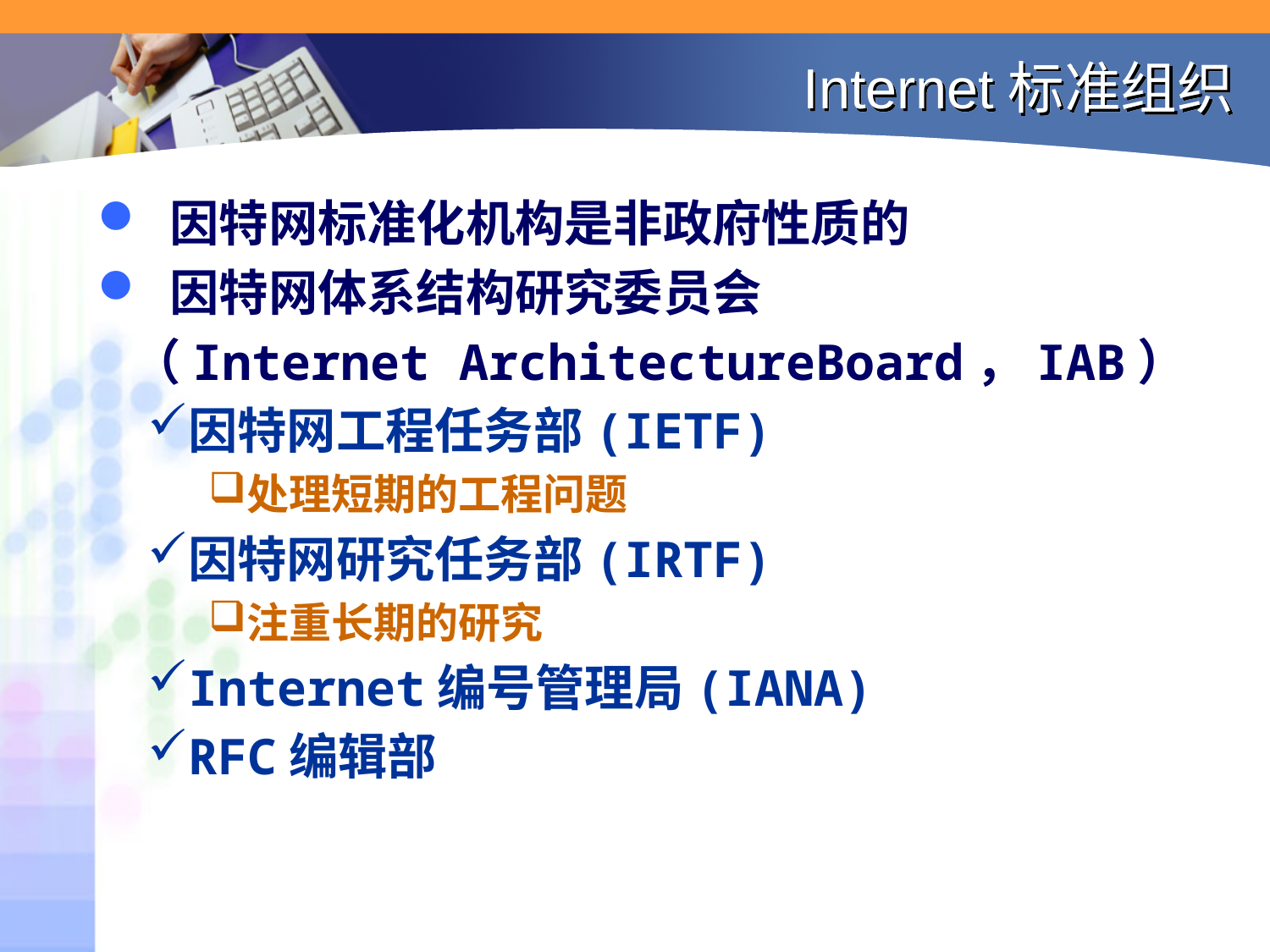

# Internet标准组织
 因特网标准化机构是非政府性质的
 因特网体系结构研究委员会
  （Internet ArchitectureBoard，IAB）
因特网工程任务部(IETF)
处理短期的工程问题
因特网研究任务部(IRTF)
注重长期的研究
Internet编号管理局(IANA)
RFC编辑部